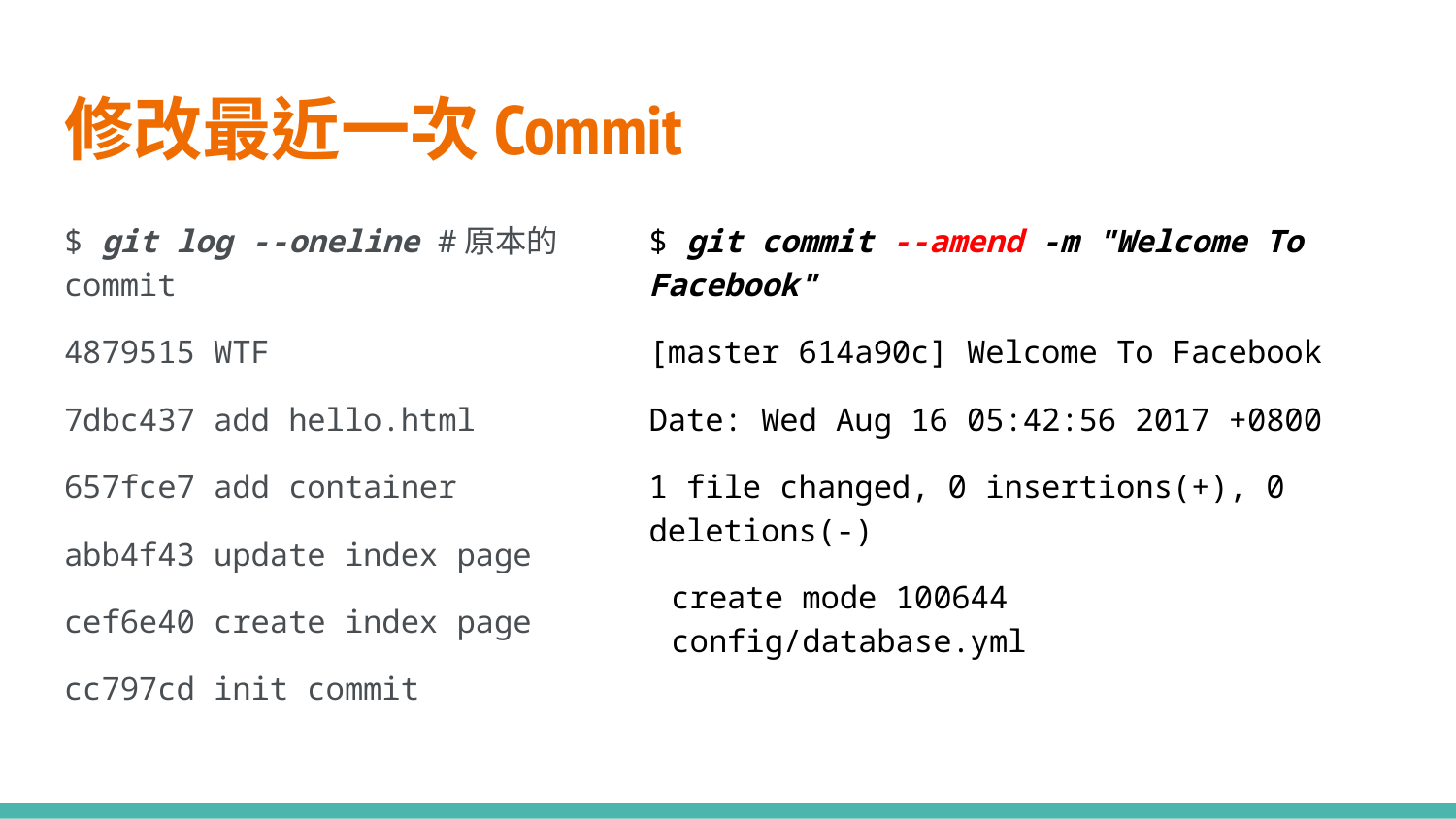

# 修改最近一次Commit
$ git log --oneline #原本的commit
4879515 WTF
7dbc437 add hello.html
657fce7 add container
abb4f43 update index page
cef6e40 create index page
cc797cd init commit

$ git commit --amend -m "Welcome To Facebook"
[master 614a90c] Welcome To Facebook
Date: Wed Aug 16 05:42:56 2017 +0800
1 file changed, 0 insertions(+), 0 deletions(-)
create mode 100644 config/database.yml